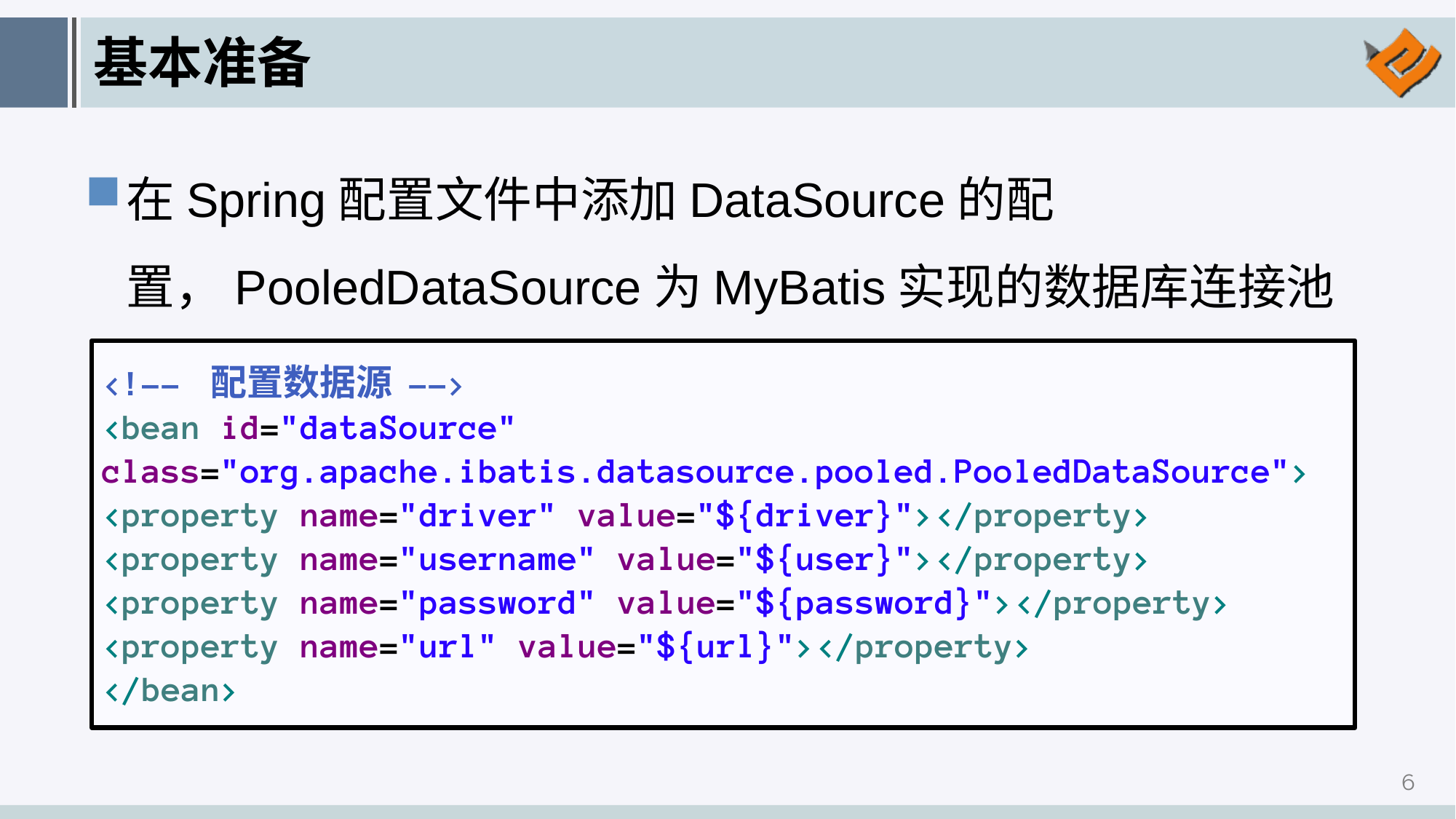

# 基本准备
在Spring配置文件中添加DataSource的配置，PooledDataSource为MyBatis实现的数据库连接池
<!-- 配置数据源 -->
<bean id="dataSource" class="org.apache.ibatis.datasource.pooled.PooledDataSource">
<property name="driver" value="${driver}"></property>
<property name="username" value="${user}"></property>
<property name="password" value="${password}"></property>
<property name="url" value="${url}"></property>
</bean>